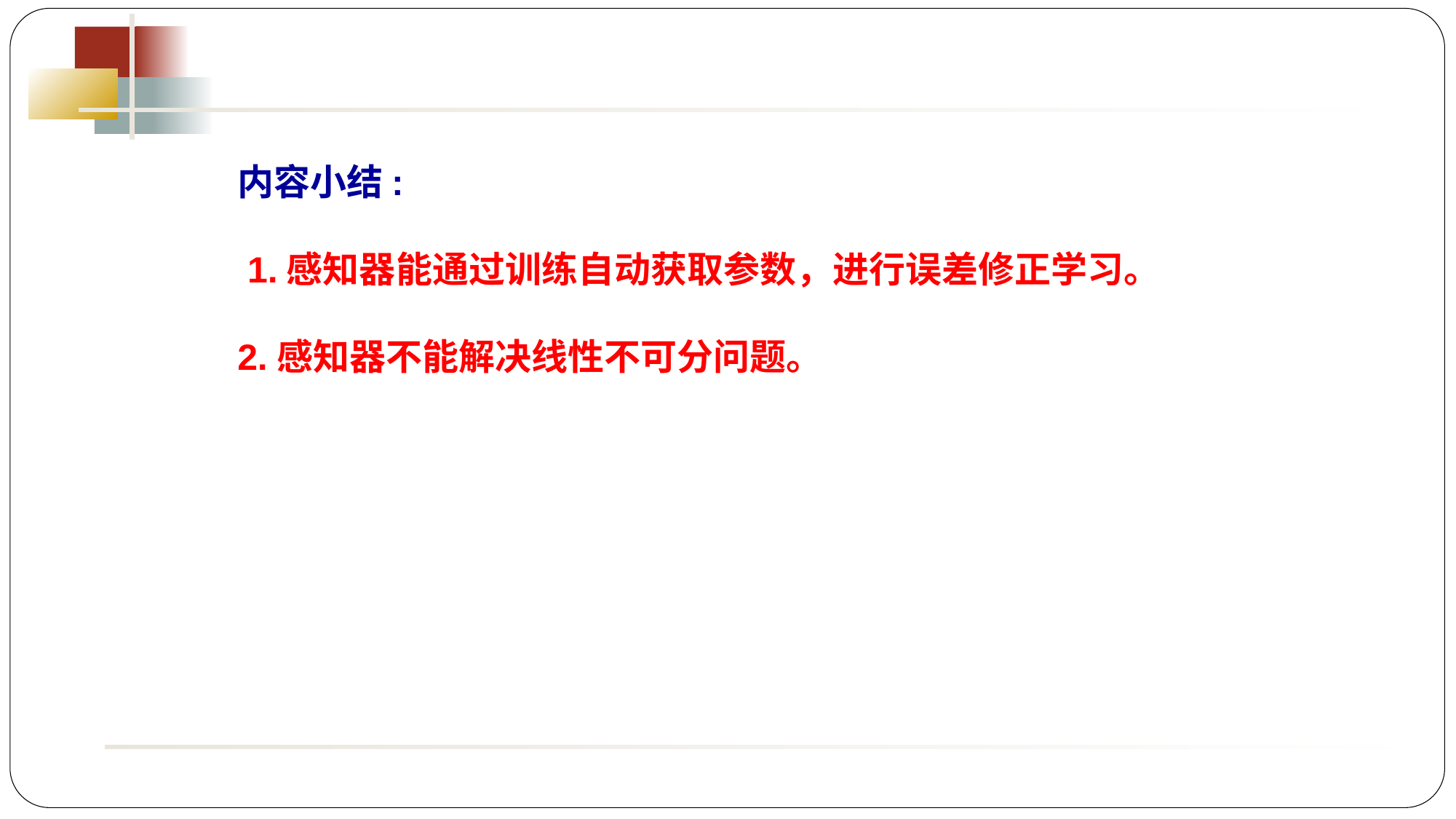

内容小结:
 1.感知器能通过训练自动获取参数，进行误差修正学习。
2.感知器不能解决线性不可分问题。